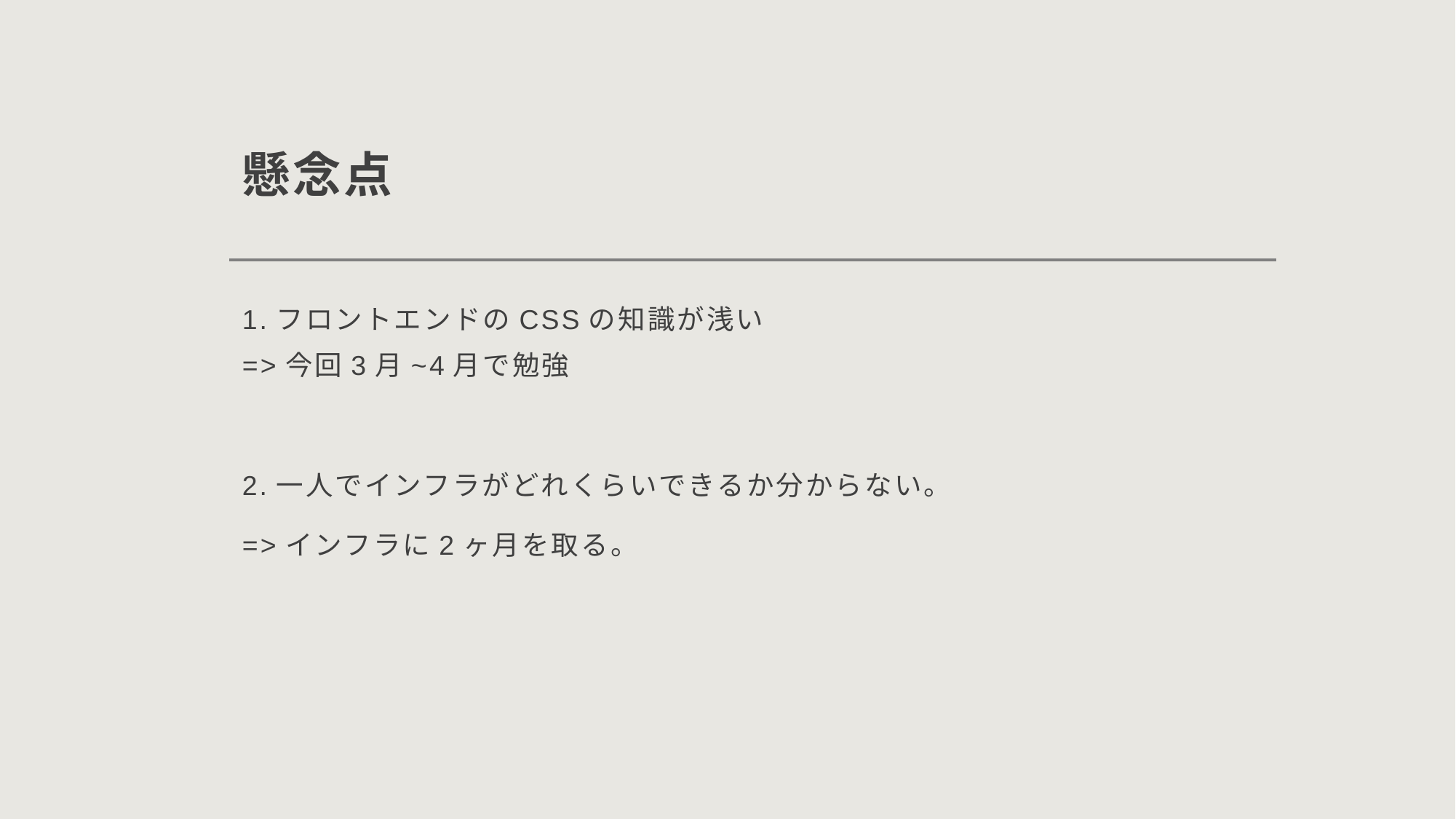

# 懸念点
1.フロントエンドのCSSの知識が浅い
=>今回3月~4月で勉強

2.一人でインフラがどれくらいできるか分からない。
=>インフラに2ヶ月を取る。